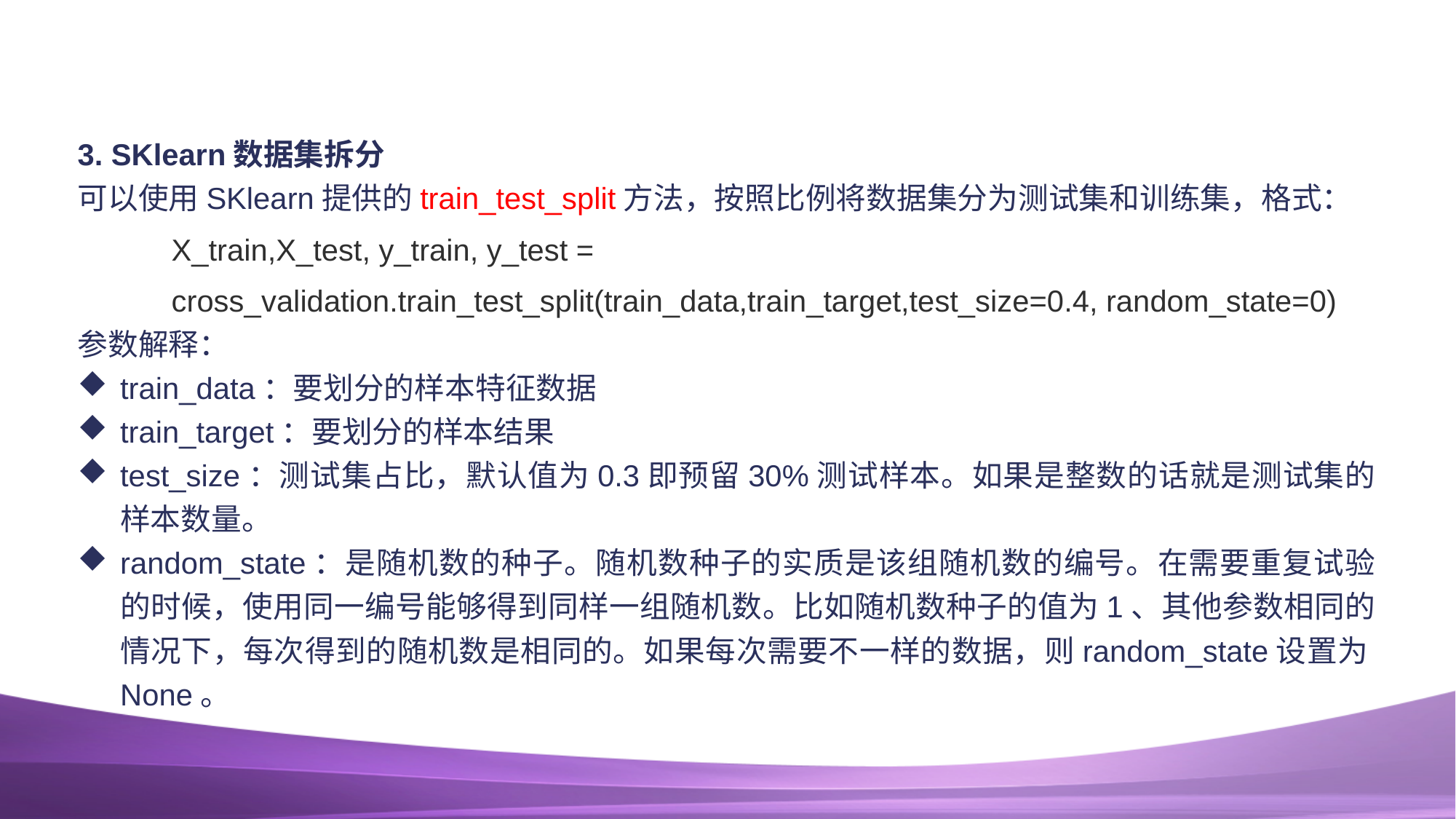

#
3. SKlearn数据集拆分
可以使用SKlearn提供的train_test_split方法，按照比例将数据集分为测试集和训练集，格式：
X_train,X_test, y_train, y_test =
cross_validation.train_test_split(train_data,train_target,test_size=0.4, random_state=0)
参数解释：
train_data：要划分的样本特征数据
train_target：要划分的样本结果
test_size：测试集占比，默认值为0.3即预留30%测试样本。如果是整数的话就是测试集的样本数量。
random_state：是随机数的种子。随机数种子的实质是该组随机数的编号。在需要重复试验的时候，使用同一编号能够得到同样一组随机数。比如随机数种子的值为1、其他参数相同的情况下，每次得到的随机数是相同的。如果每次需要不一样的数据，则random_state设置为None。